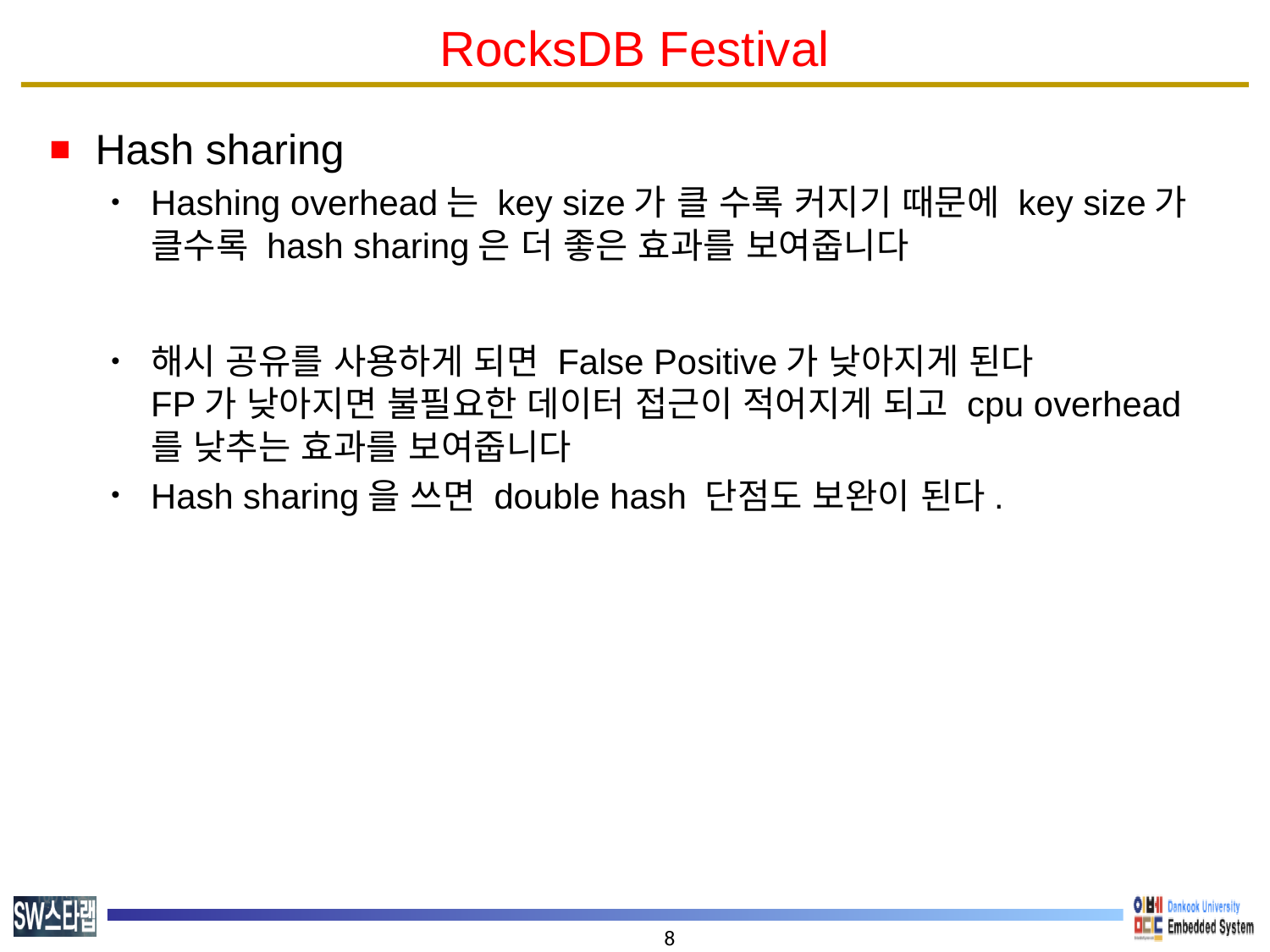

# RocksDB Festival
Hash sharing
Hashing overhead는 key size가 클 수록 커지기 때문에 key size가 클수록 hash sharing은 더 좋은 효과를 보여줍니다

해시 공유를 사용하게 되면 False Positive가 낮아지게 된다
FP가 낮아지면 불필요한 데이터 접근이 적어지게 되고 cpu overhead를 낮추는 효과를 보여줍니다
Hash sharing을 쓰면 double hash 단점도 보완이 된다.
8